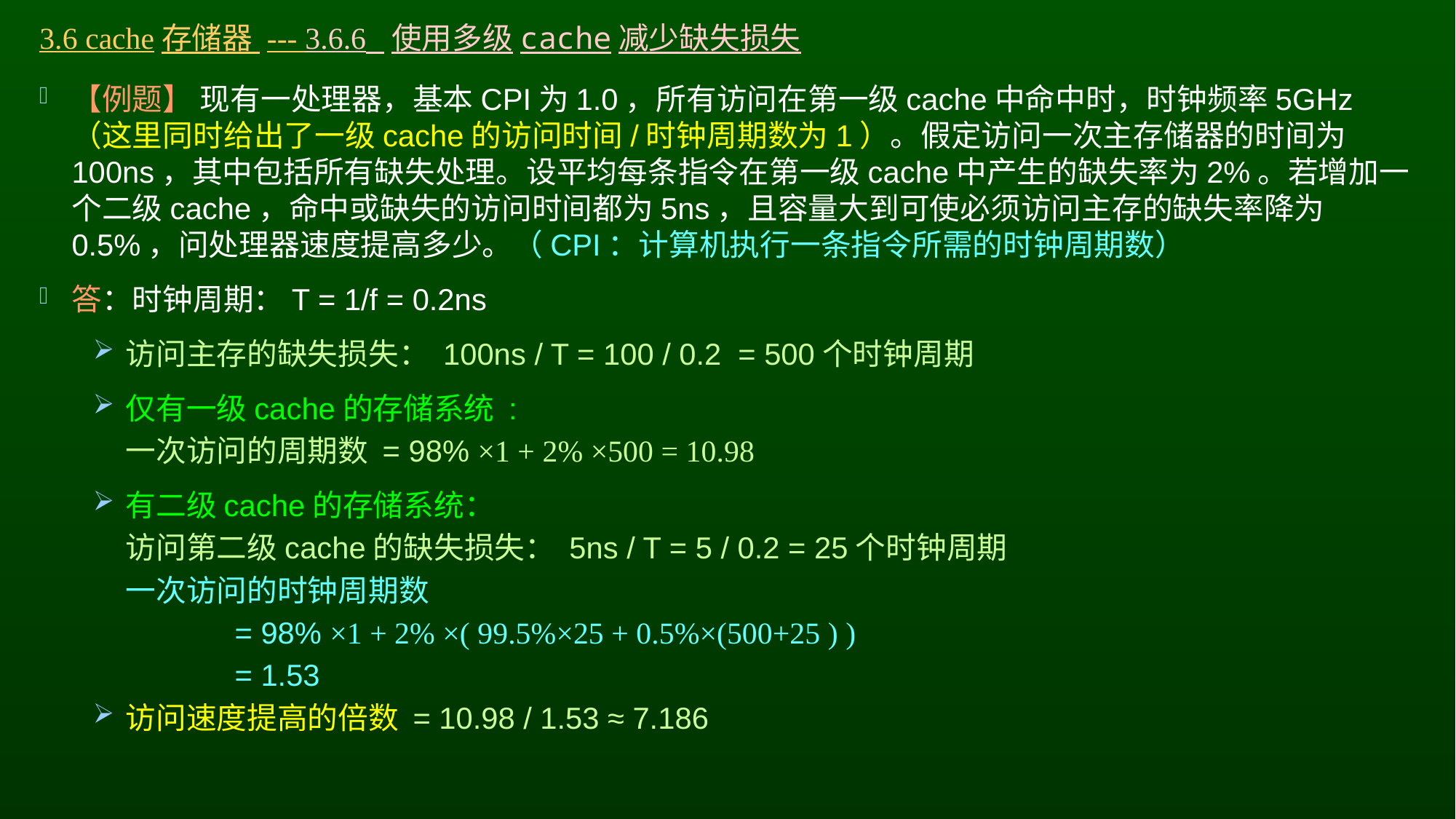

# 3.6 cache存储器 --- 3.6.6 使用多级cache减少缺失损失
【例题】 现有一处理器，基本CPI为1.0，所有访问在第一级cache中命中时，时钟频率5GHz（这里同时给出了一级cache的访问时间/时钟周期数为1）。假定访问一次主存储器的时间为100ns，其中包括所有缺失处理。设平均每条指令在第一级cache中产生的缺失率为2%。若增加一个二级cache，命中或缺失的访问时间都为5ns，且容量大到可使必须访问主存的缺失率降为0.5%，问处理器速度提高多少。（CPI：计算机执行一条指令所需的时钟周期数）
答：时钟周期：T = 1/f = 0.2ns
访问主存的缺失损失： 100ns / T = 100 / 0.2  = 500个时钟周期
仅有一级cache的存储系统 :
	一次访问的周期数 = 98% ×1 + 2% ×500 = 10.98
有二级cache的存储系统：
	访问第二级cache的缺失损失： 5ns / T = 5 / 0.2 = 25个时钟周期
	一次访问的时钟周期数
		= 98% ×1 + 2% ×( 99.5%×25 + 0.5%×(500+25 ) )
		= 1.53
访问速度提高的倍数 = 10.98 / 1.53 ≈ 7.186